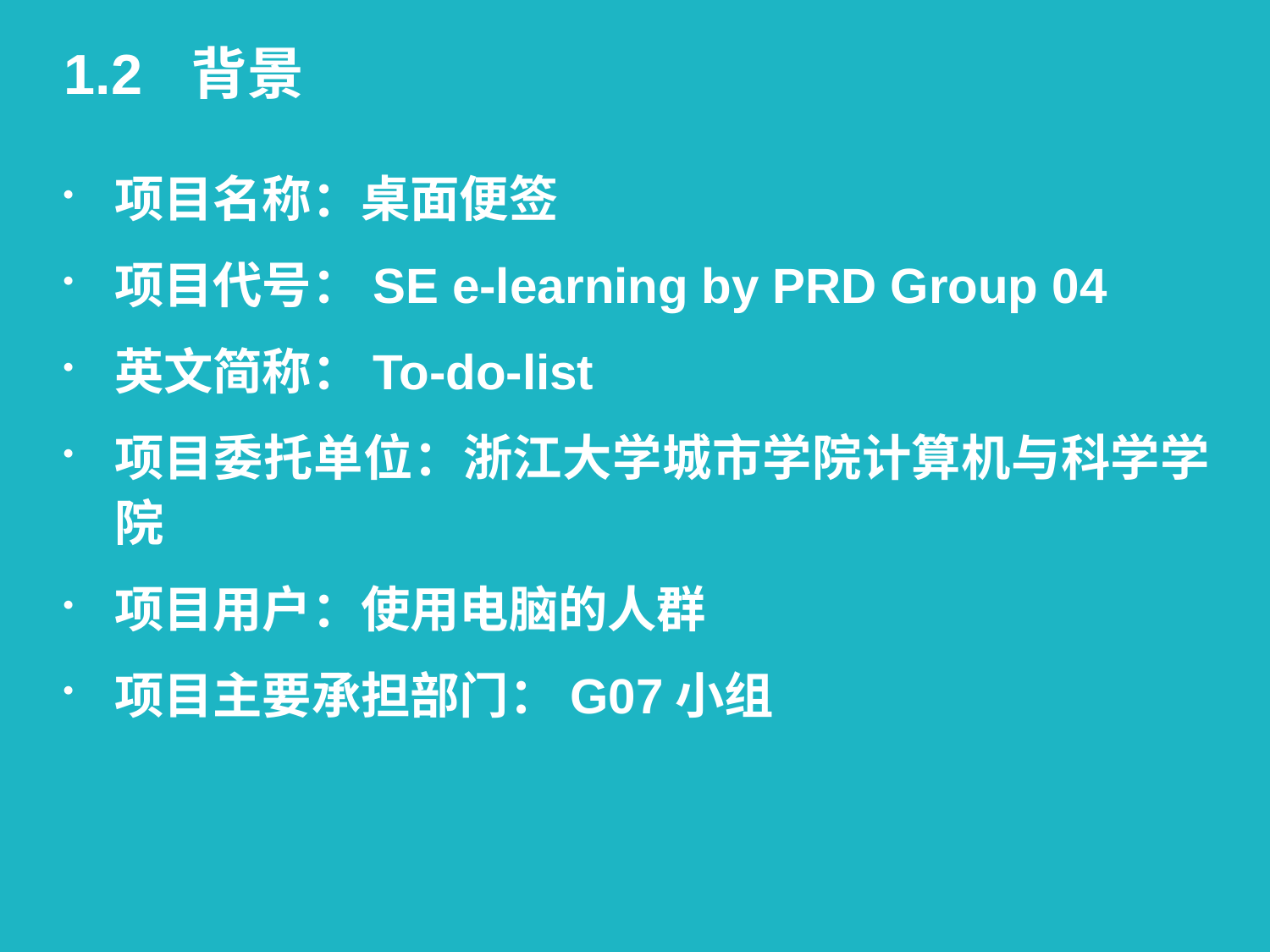

# 1.2	背景
项目名称：桌面便签
项目代号：SE e-learning by PRD Group 04
英文简称：To-do-list
项目委托单位：浙江大学城市学院计算机与科学学院
项目用户：使用电脑的人群
项目主要承担部门：G07小组